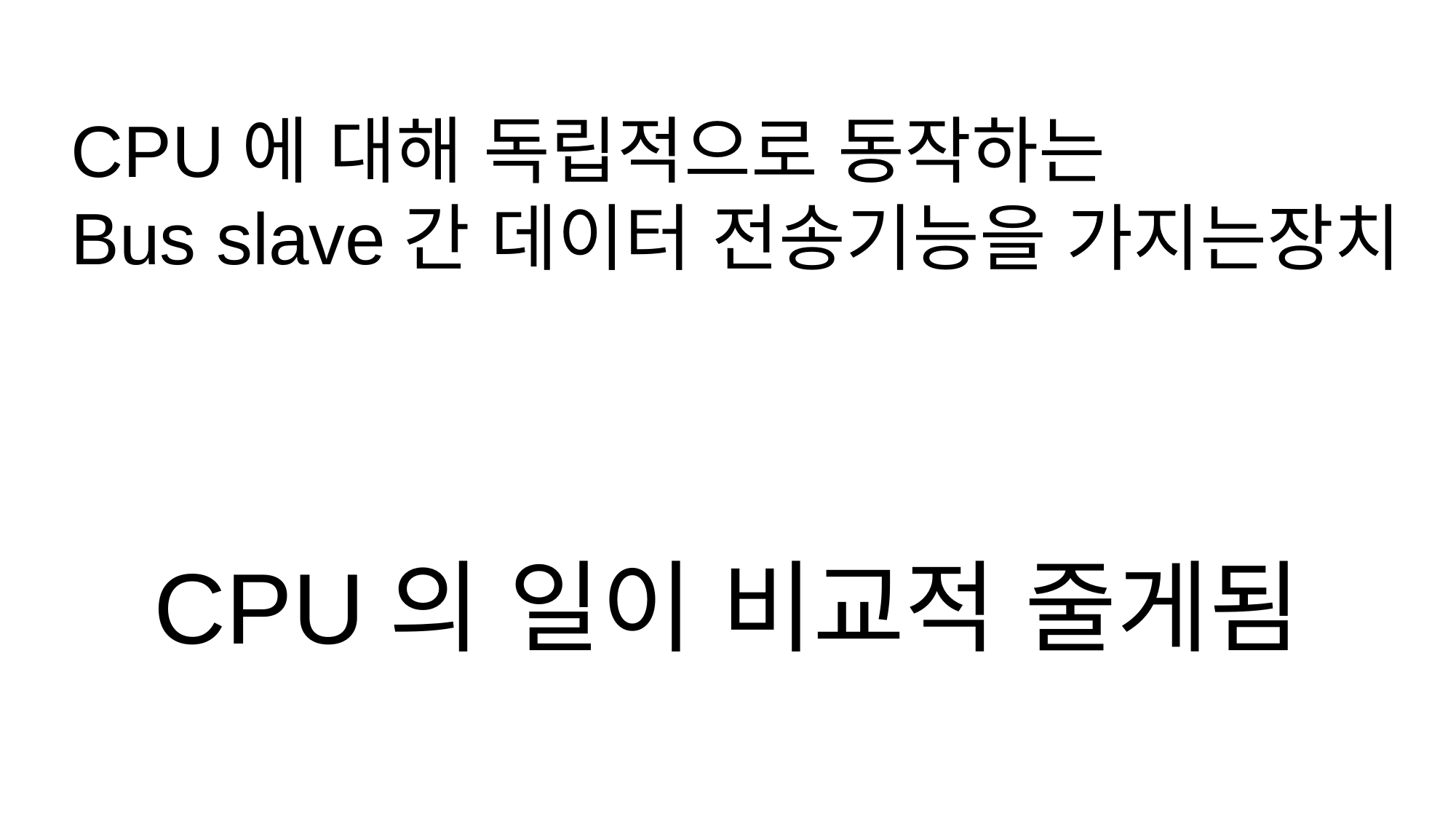

CPU에 대해 독립적으로 동작하는
Bus slave간 데이터 전송기능을 가지는장치
CPU의 일이 비교적 줄게됨